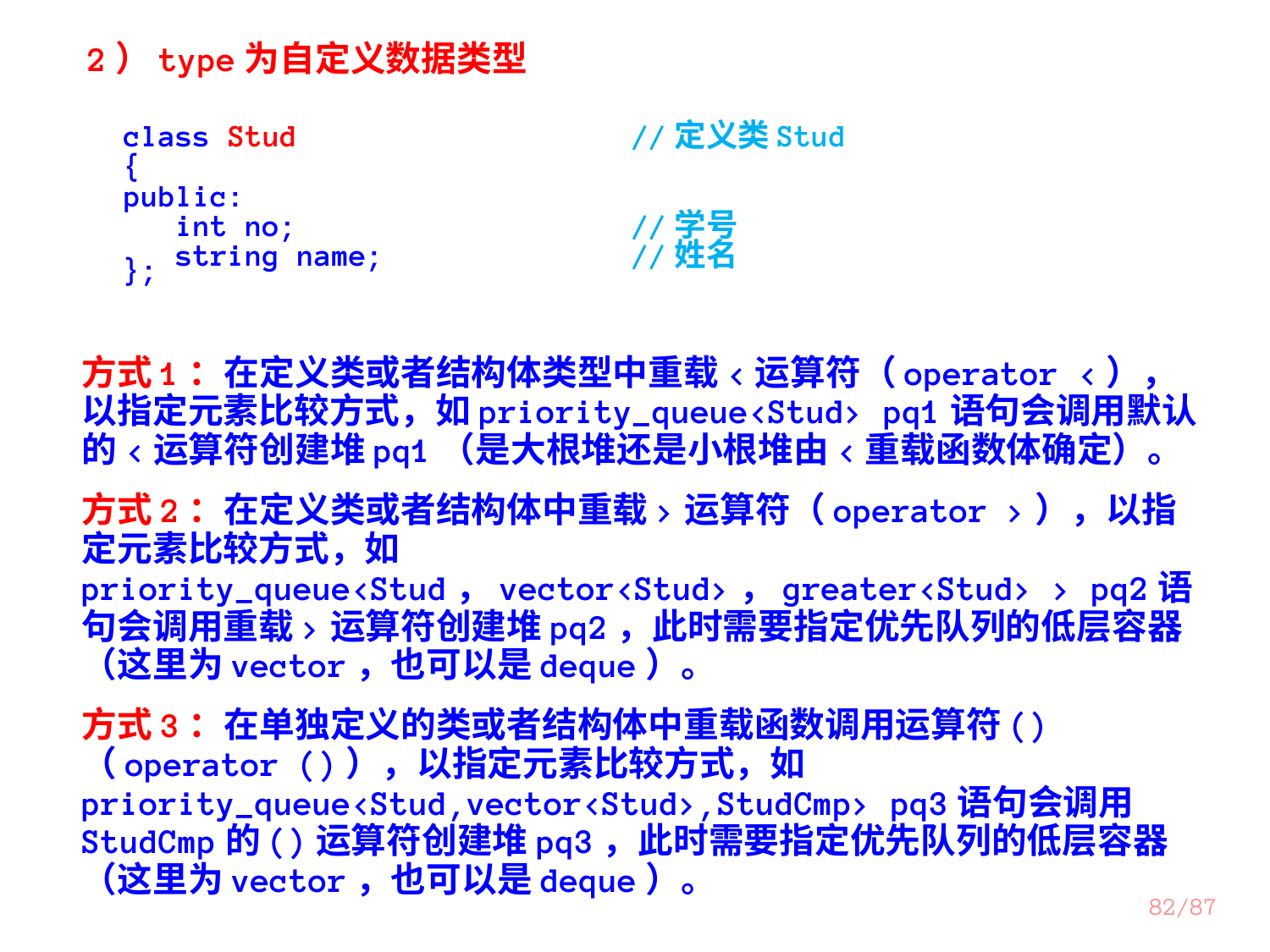

2）type为自定义数据类型
class Stud			//定义类Stud
{
public:
   int no;			//学号
   string name;		//姓名
};
方式1：在定义类或者结构体类型中重载<运算符（operator <），以指定元素比较方式，如priority_queue<Stud> pq1语句会调用默认的<运算符创建堆pq1（是大根堆还是小根堆由<重载函数体确定）。
方式2：在定义类或者结构体中重载>运算符（operator >），以指定元素比较方式，如priority_queue<Stud，vector<Stud>，greater<Stud> > pq2语句会调用重载>运算符创建堆pq2，此时需要指定优先队列的低层容器（这里为vector，也可以是deque）。
方式3：在单独定义的类或者结构体中重载函数调用运算符()（operator ()），以指定元素比较方式，如priority_queue<Stud,vector<Stud>,StudCmp> pq3语句会调用StudCmp的()运算符创建堆pq3，此时需要指定优先队列的低层容器（这里为vector，也可以是deque）。
82/87